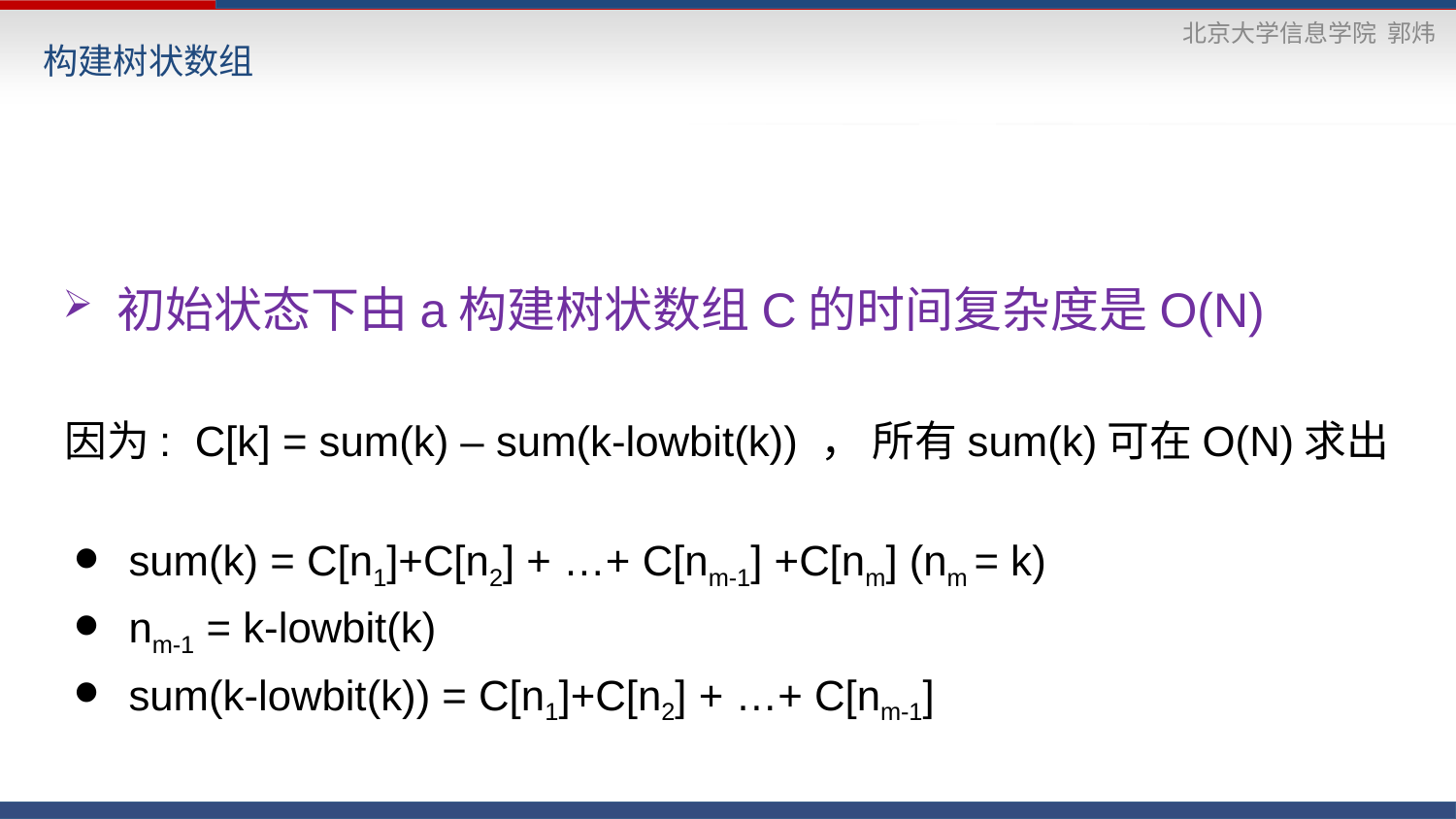

# 构建树状数组
初始状态下由a构建树状数组C的时间复杂度是O(N)

因为:  C[k] = sum(k) – sum(k-lowbit(k)) ， 所有sum(k)可在O(N)求出

sum(k) = C[n1]+C[n2] + …+ C[nm-1] +C[nm] (nm = k)
nm-1 = k-lowbit(k)
sum(k-lowbit(k)) = C[n1]+C[n2] + …+ C[nm-1]